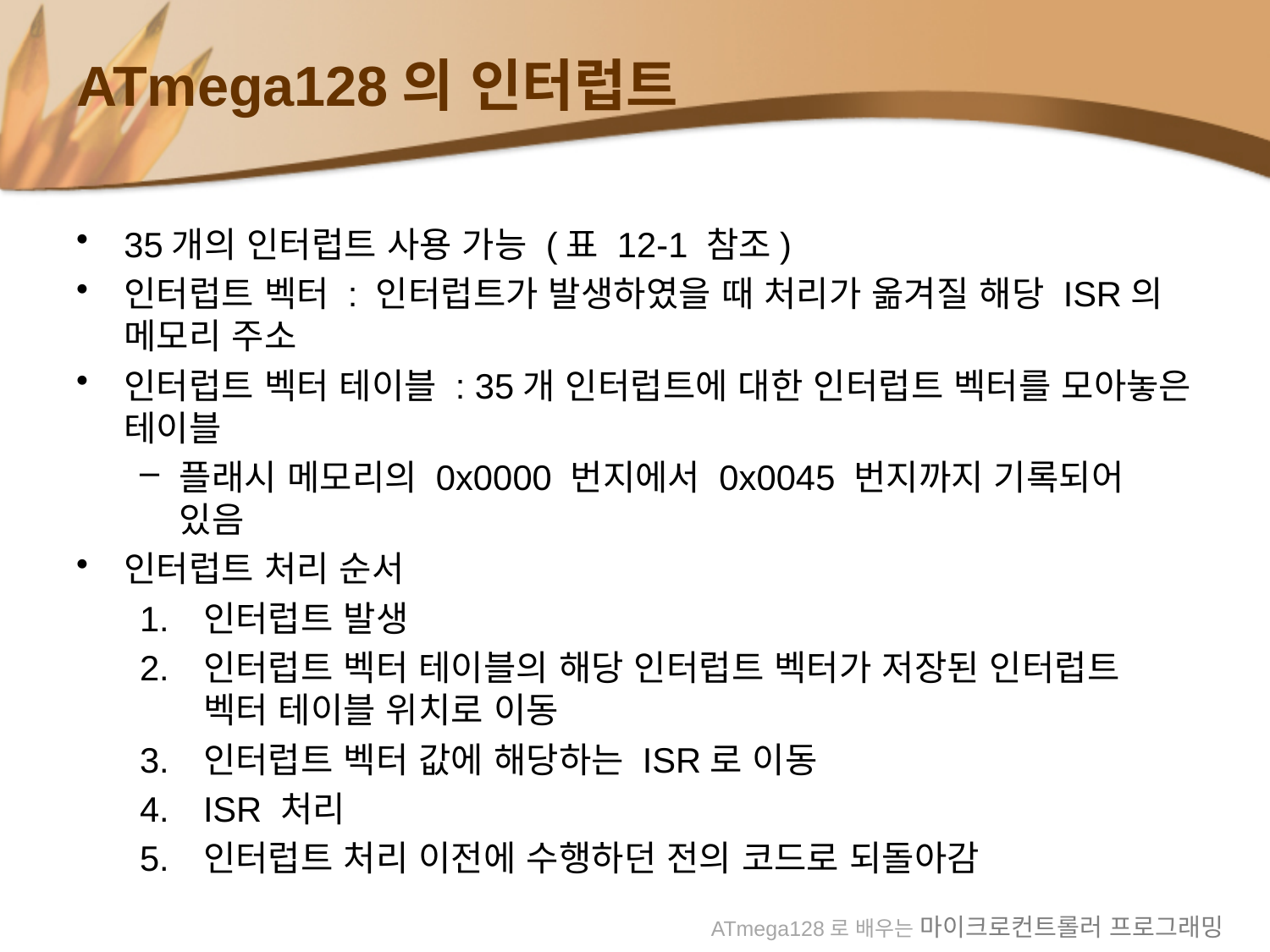

# ATmega128의 인터럽트
35개의 인터럽트 사용 가능 (표 12-1 참조)
인터럽트 벡터 : 인터럽트가 발생하였을 때 처리가 옮겨질 해당 ISR의 메모리 주소
인터럽트 벡터 테이블 : 35개 인터럽트에 대한 인터럽트 벡터를 모아놓은 테이블
플래시 메모리의 0x0000 번지에서 0x0045 번지까지 기록되어 있음
인터럽트 처리 순서
인터럽트 발생
인터럽트 벡터 테이블의 해당 인터럽트 벡터가 저장된 인터럽트 벡터 테이블 위치로 이동
인터럽트 벡터 값에 해당하는 ISR로 이동
ISR 처리
인터럽트 처리 이전에 수행하던 전의 코드로 되돌아감